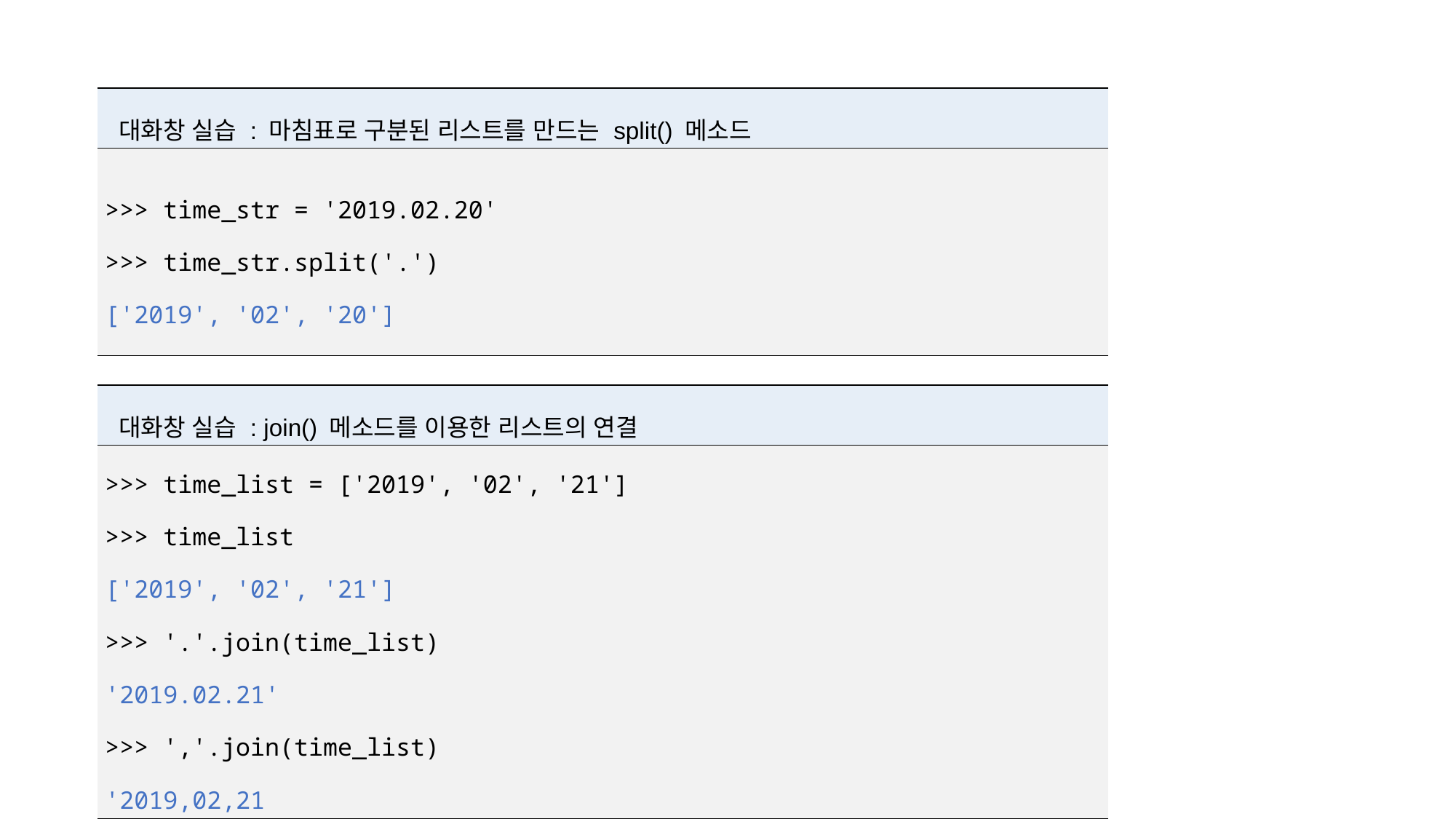

| 대화창 실습 : 마침표로 구분된 리스트를 만드는 split() 메소드 |
| --- |
| >>> time\_str = '2019.02.20' >>> time\_str.split('.') ['2019', '02', '20'] |
| 대화창 실습 : join() 메소드를 이용한 리스트의 연결 |
| --- |
| >>> time\_list = ['2019', '02', '21'] >>> time\_list ['2019', '02', '21'] >>> '.'.join(time\_list) '2019.02.21' >>> ','.join(time\_list) '2019,02,21 |